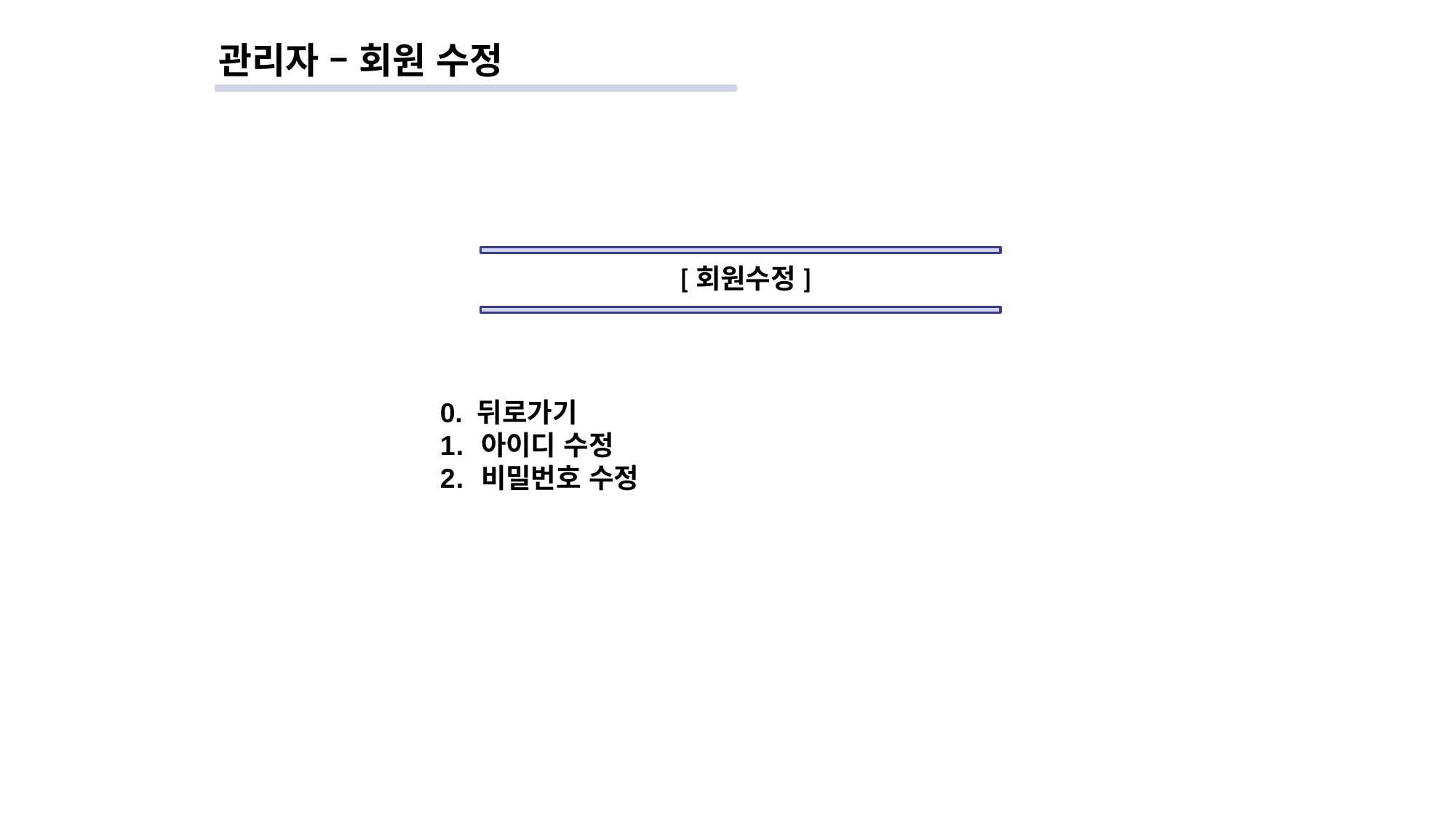

# 관리자 – 회원 수정

[회원수정]

0. 뒤로가기
아이디 수정
비밀번호 수정